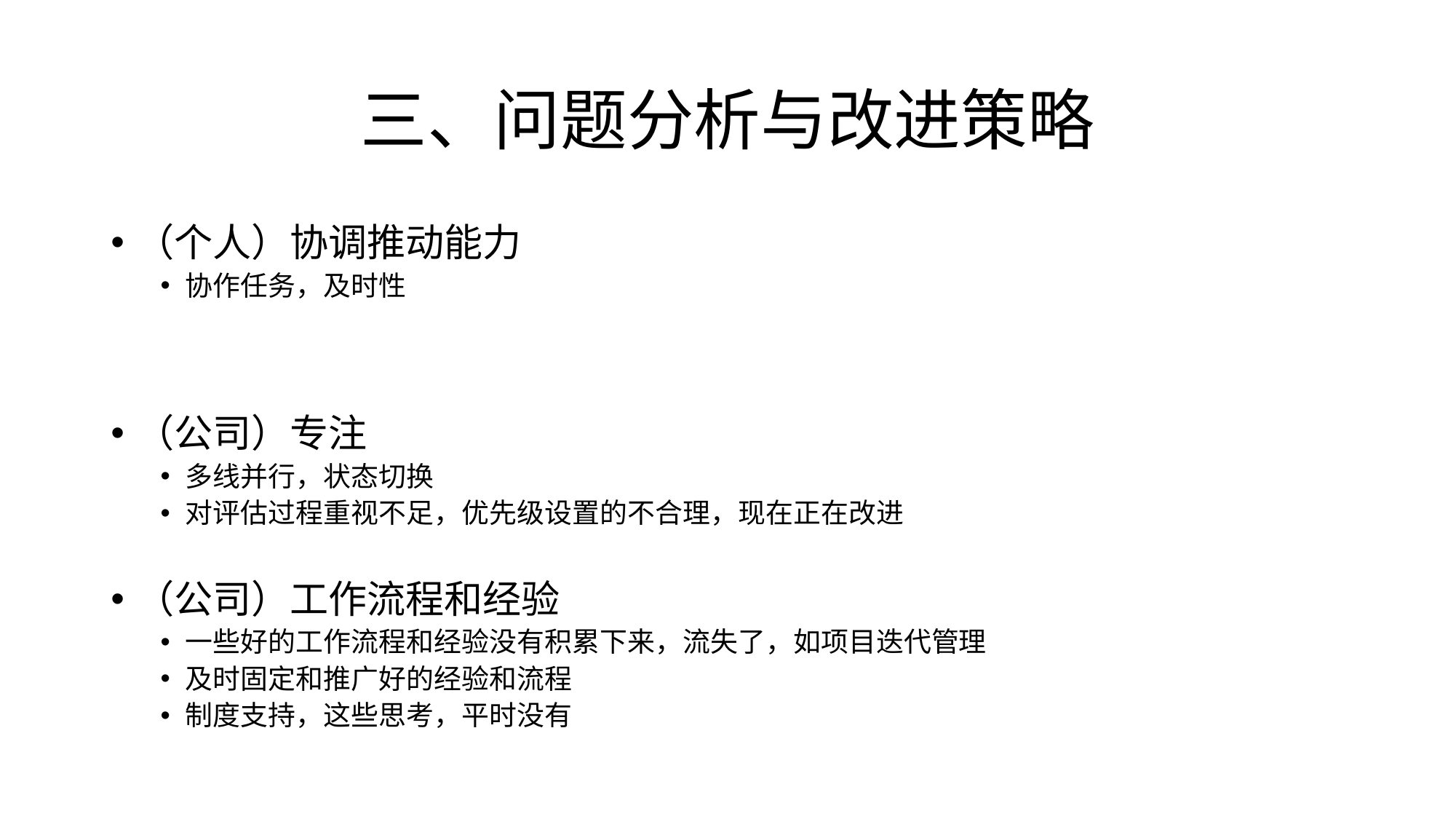

# 三、问题分析与改进策略
（个人）协调推动能力
协作任务，及时性

（公司）专注
多线并行，状态切换
对评估过程重视不足，优先级设置的不合理，现在正在改进

（公司）工作流程和经验
一些好的工作流程和经验没有积累下来，流失了，如项目迭代管理
及时固定和推广好的经验和流程
制度支持，这些思考，平时没有